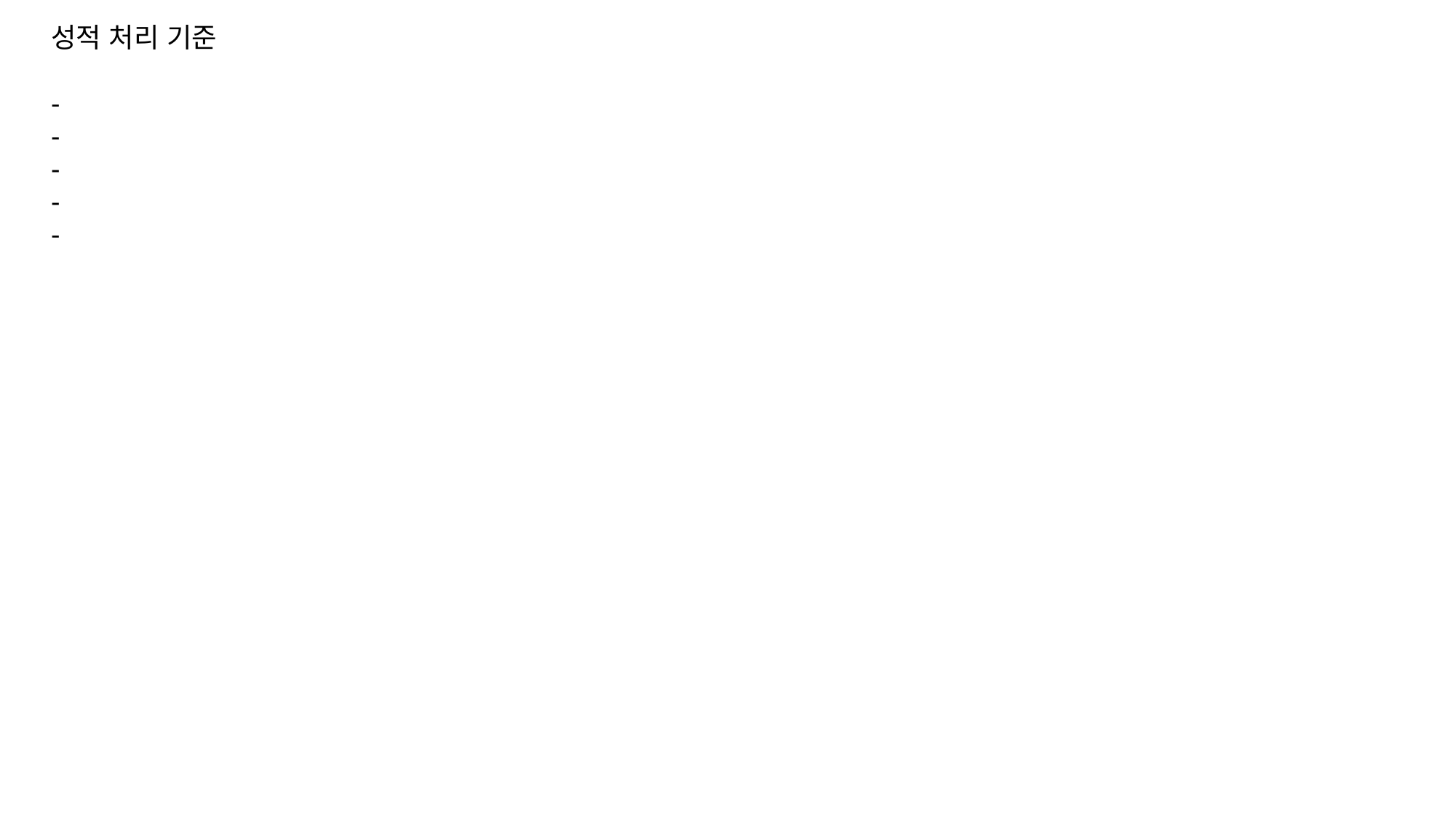

성적 처리 기준

-
-
-
-
-